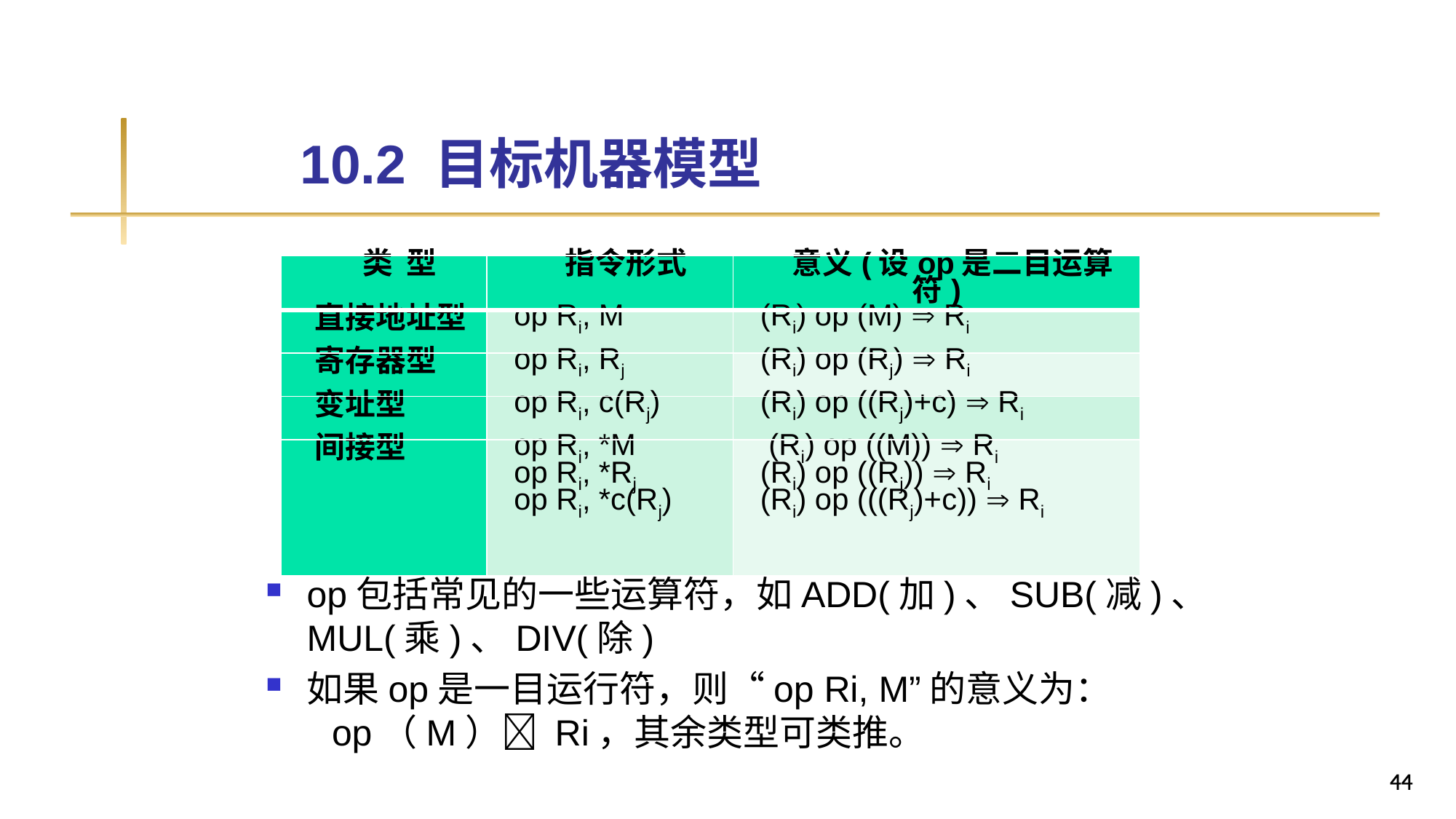

# 10.2 目标机器模型
| 类 型 | 指令形式 | 意义(设op是二目运算符) |
| --- | --- | --- |
| 直接地址型 | op Ri, M | (Ri) op (M) ⇒ Ri |
| 寄存器型 | op Ri, Rj | (Ri) op (Rj) ⇒ Ri |
| 变址型 | op Ri, c(Rj) | (Ri) op ((Rj)+c) ⇒ Ri |
| 间接型 | op Ri, \*M op Ri, \*Rj op Ri, \*c(Rj) | (Ri) op ((M)) ⇒ Ri (Ri) op ((Rj)) ⇒ Ri (Ri) op (((Rj)+c)) ⇒ Ri |
op包括常见的一些运算符，如ADD(加)、SUB(减)、MUL(乘)、DIV(除)
如果op是一目运行符，则“op Ri, M”的意义为：               op（M）⇒ Ri，其余类型可类推。
44